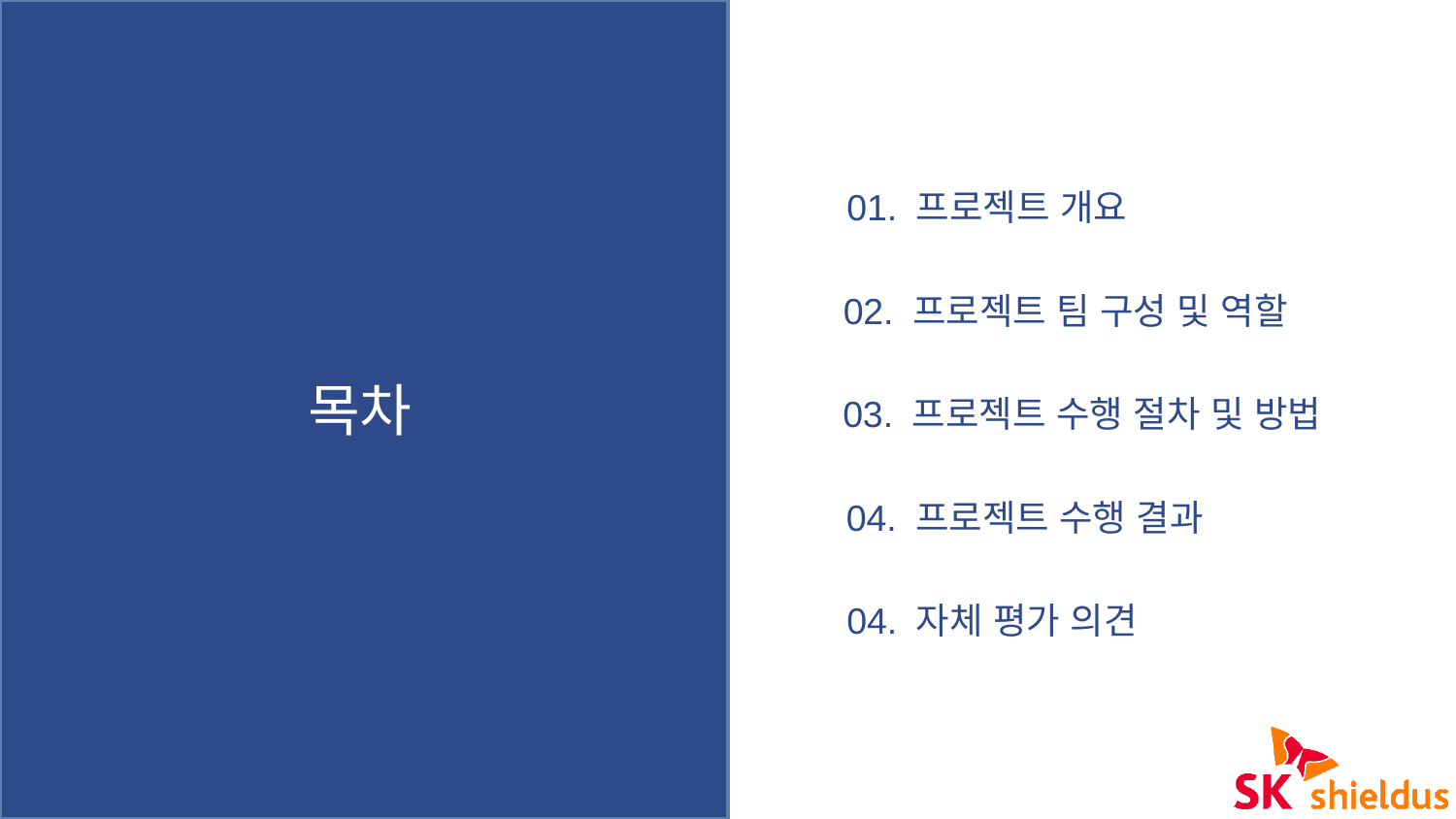

01. 프로젝트 개요
02. 프로젝트 팀 구성 및 역할
목차
목차
03. 프로젝트 수행 절차 및 방법
04. 프로젝트 수행 결과
04. 자체 평가 의견